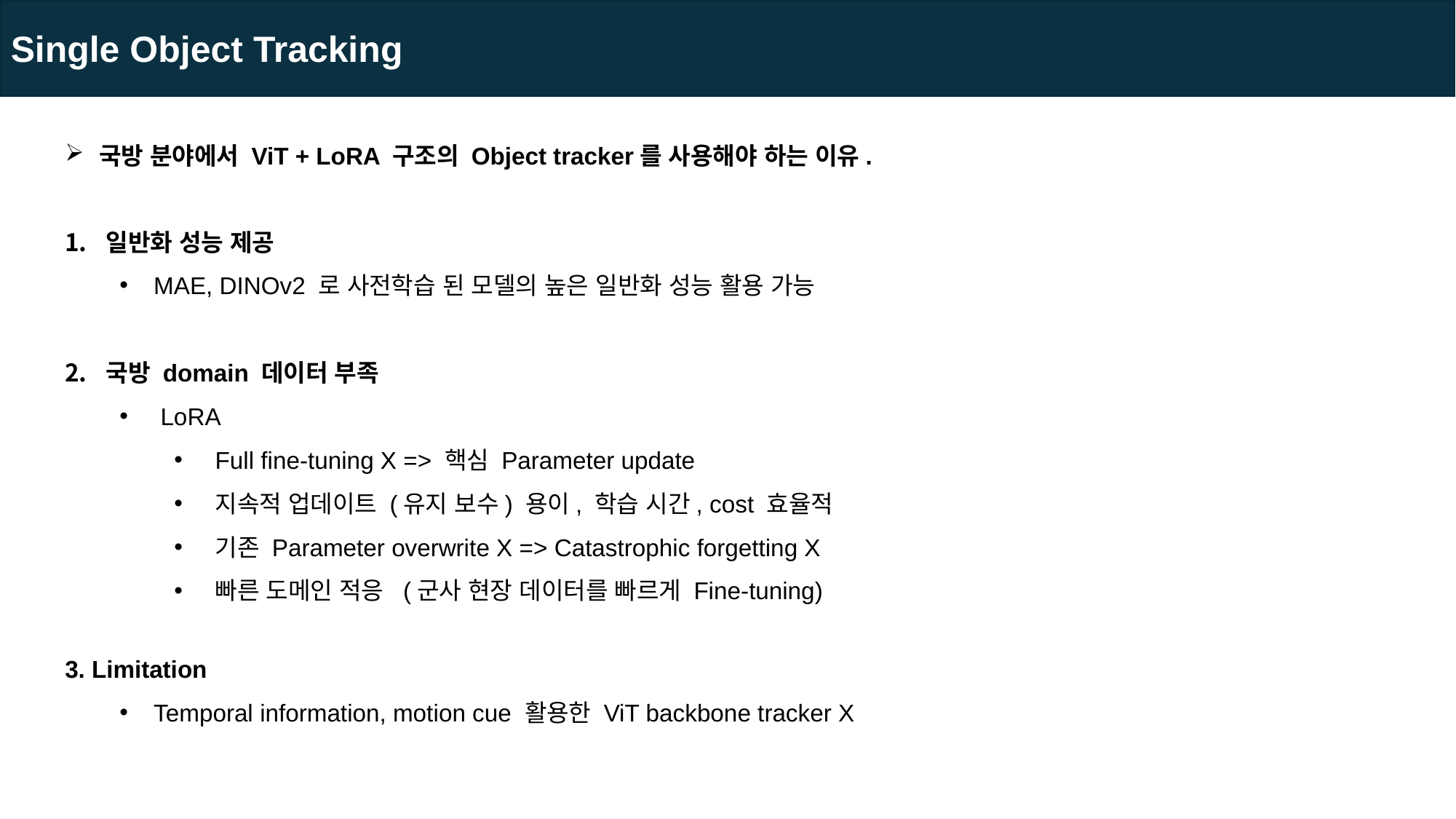

Single Object Tracking
국방 분야에서 ViT + LoRA 구조의 Object tracker를 사용해야 하는 이유.

일반화 성능 제공
MAE, DINOv2 로 사전학습 된 모델의 높은 일반화 성능 활용 가능

국방 domain 데이터 부족
LoRA
Full fine-tuning X => 핵심 Parameter update
지속적 업데이트 (유지 보수) 용이, 학습 시간, cost 효율적
기존 Parameter overwrite X => Catastrophic forgetting X
빠른 도메인 적응  (군사 현장 데이터를 빠르게 Fine-tuning)
3. Limitation
Temporal information, motion cue 활용한 ViT backbone tracker X